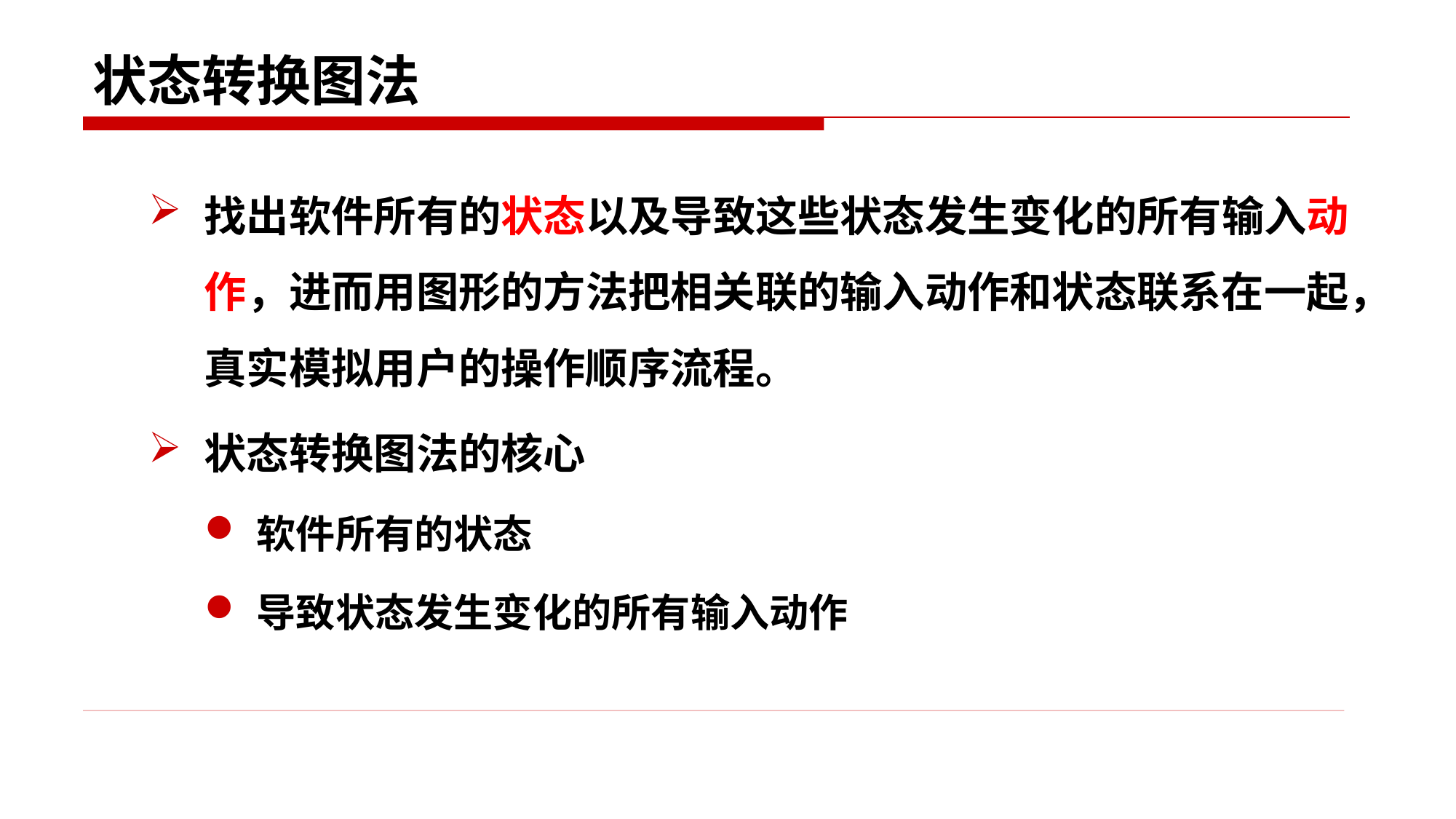

# 状态转换图法
找出软件所有的状态以及导致这些状态发生变化的所有输入动作，进而用图形的方法把相关联的输入动作和状态联系在一起，真实模拟用户的操作顺序流程。
状态转换图法的核心
软件所有的状态
导致状态发生变化的所有输入动作